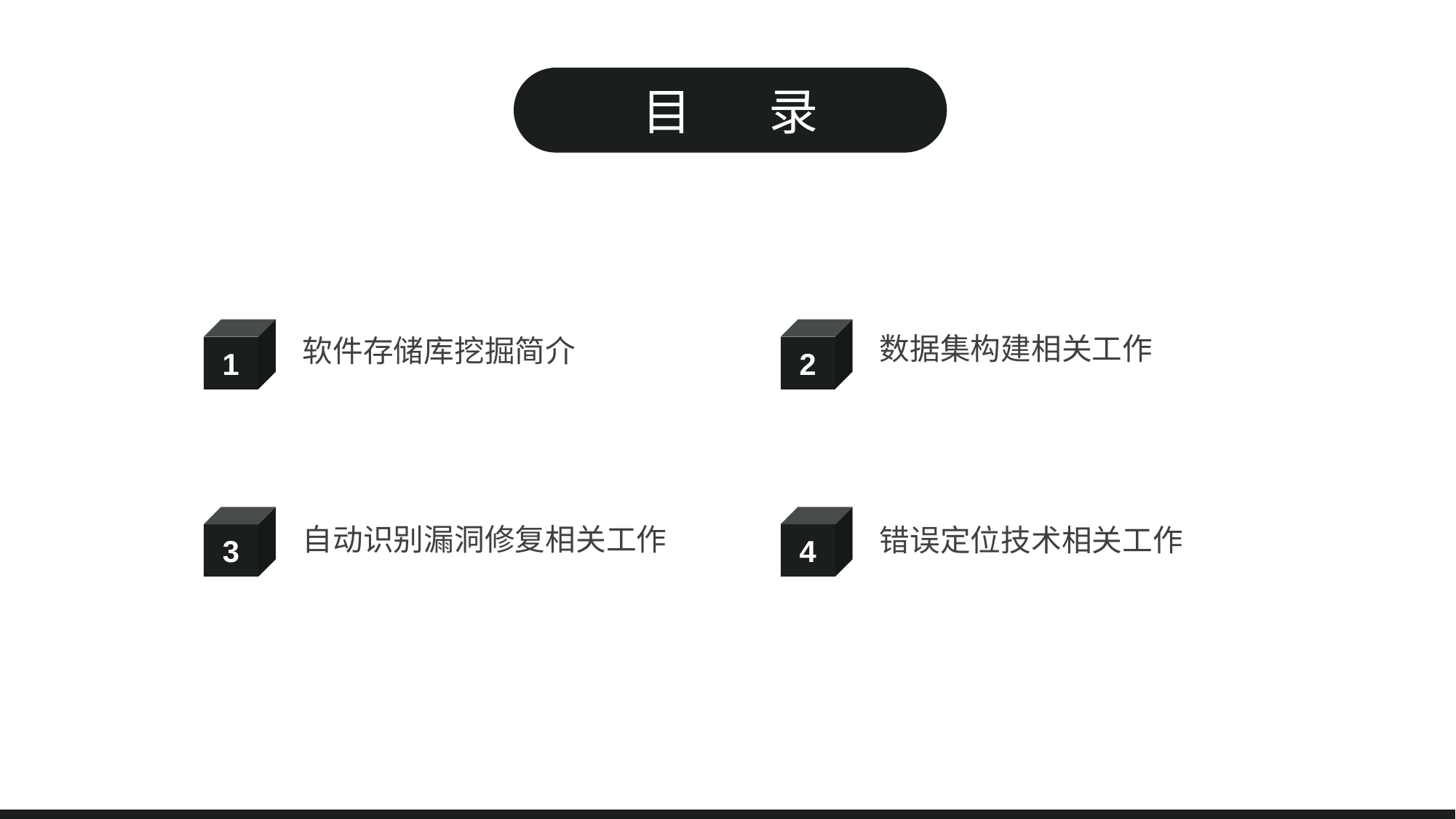

目       录
数据集构建相关工作
2
软件存储库挖掘简介
1
自动识别漏洞修复相关工作
3
错误定位技术相关工作
4